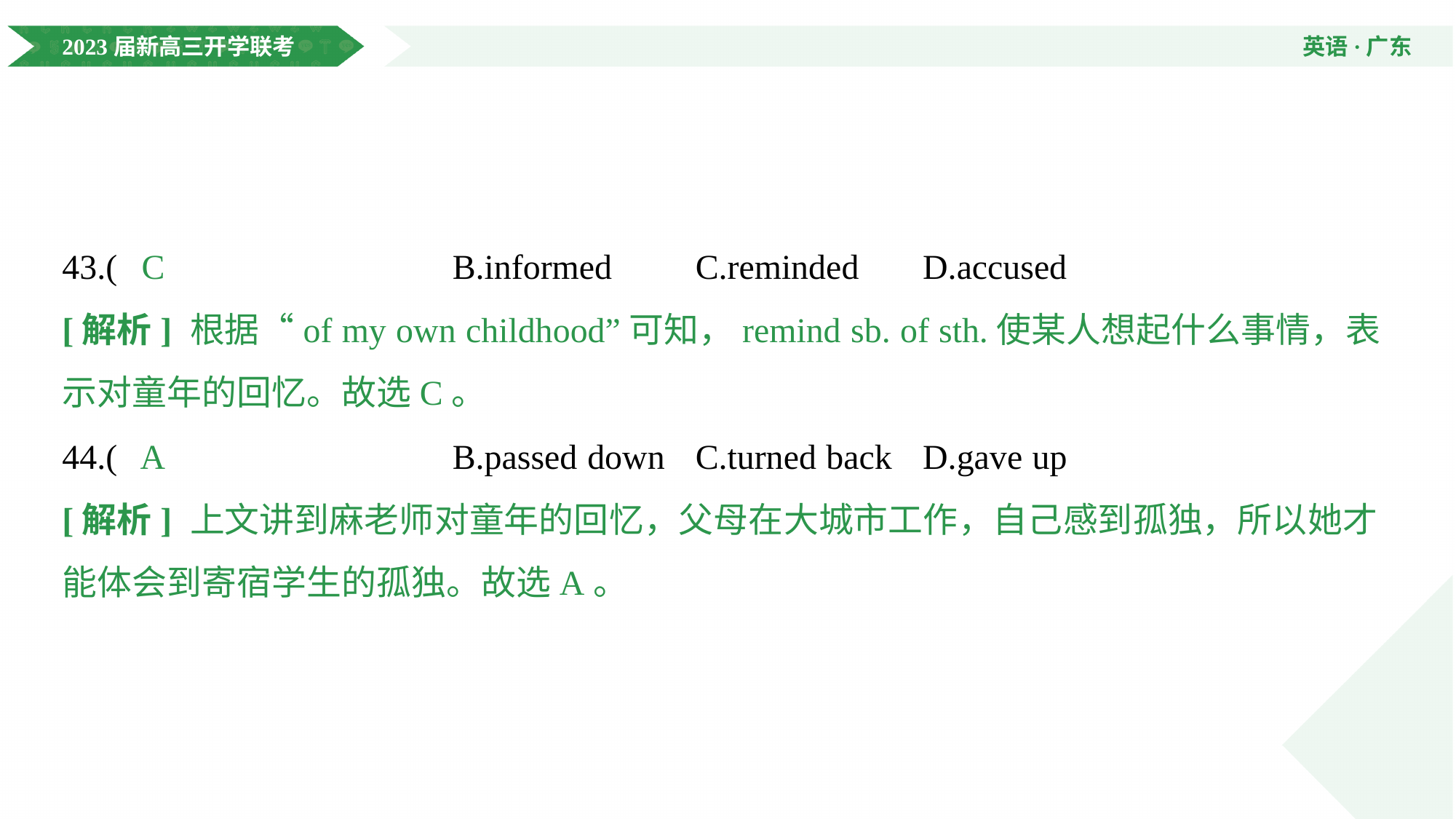

43.( @50@   )A.warned	B.informed	C.reminded	D.accused
C
[解析] 根据“of my own childhood”可知，remind sb. of sth.使某人想起什么事情，表示对童年的回忆。故选C。
44.( @52@   )A.worked away	B.passed down	C.turned back	D.gave up
A
[解析] 上文讲到麻老师对童年的回忆，父母在大城市工作，自己感到孤独，所以她才能体会到寄宿学生的孤独。故选A。